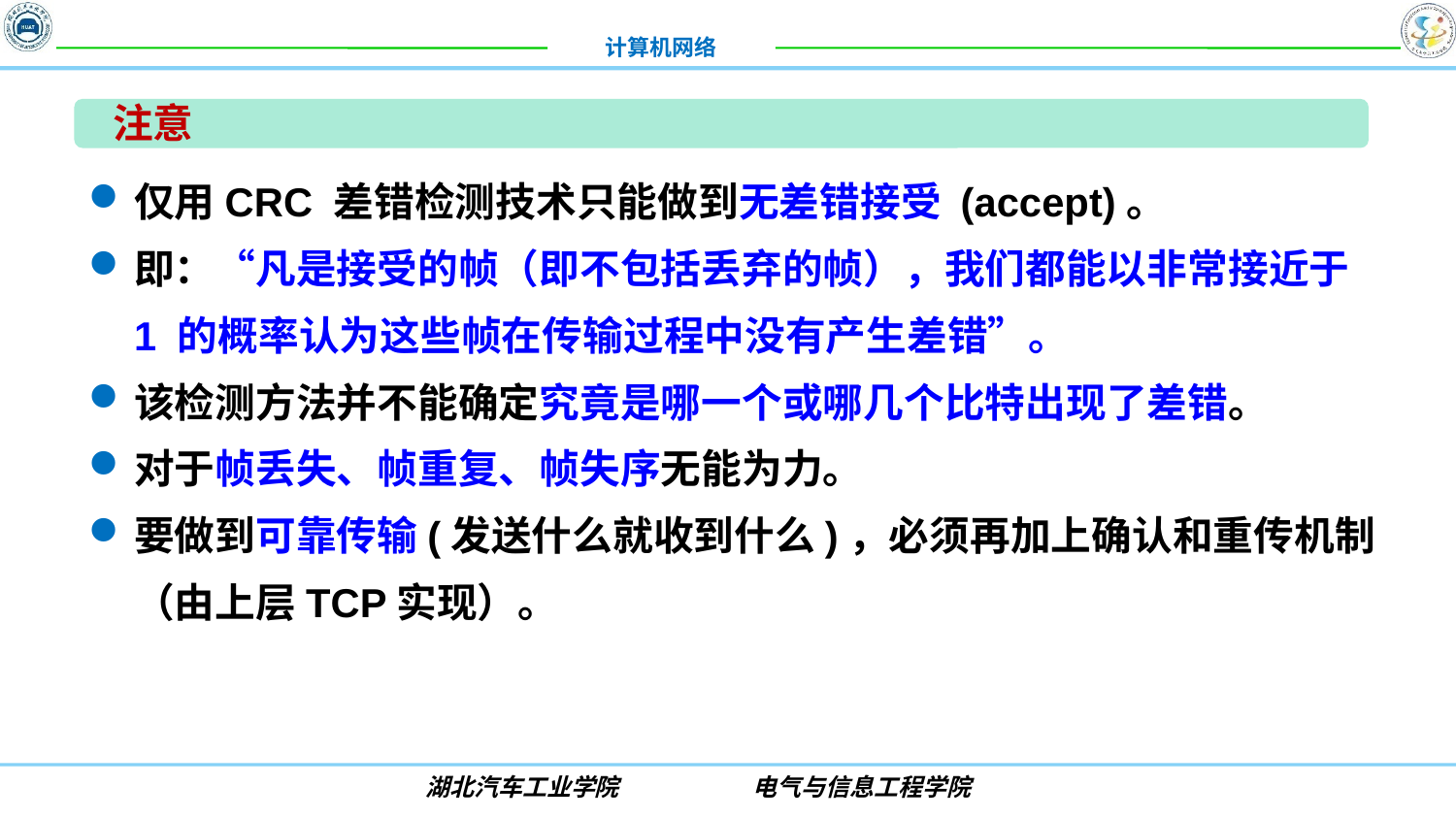

注意

仅用CRC 差错检测技术只能做到无差错接受 (accept)。
即：“凡是接受的帧（即不包括丢弃的帧），我们都能以非常接近于 1 的概率认为这些帧在传输过程中没有产生差错”。
该检测方法并不能确定究竟是哪一个或哪几个比特出现了差错。
对于帧丢失、帧重复、帧失序无能为力。
要做到可靠传输(发送什么就收到什么)，必须再加上确认和重传机制（由上层TCP实现）。